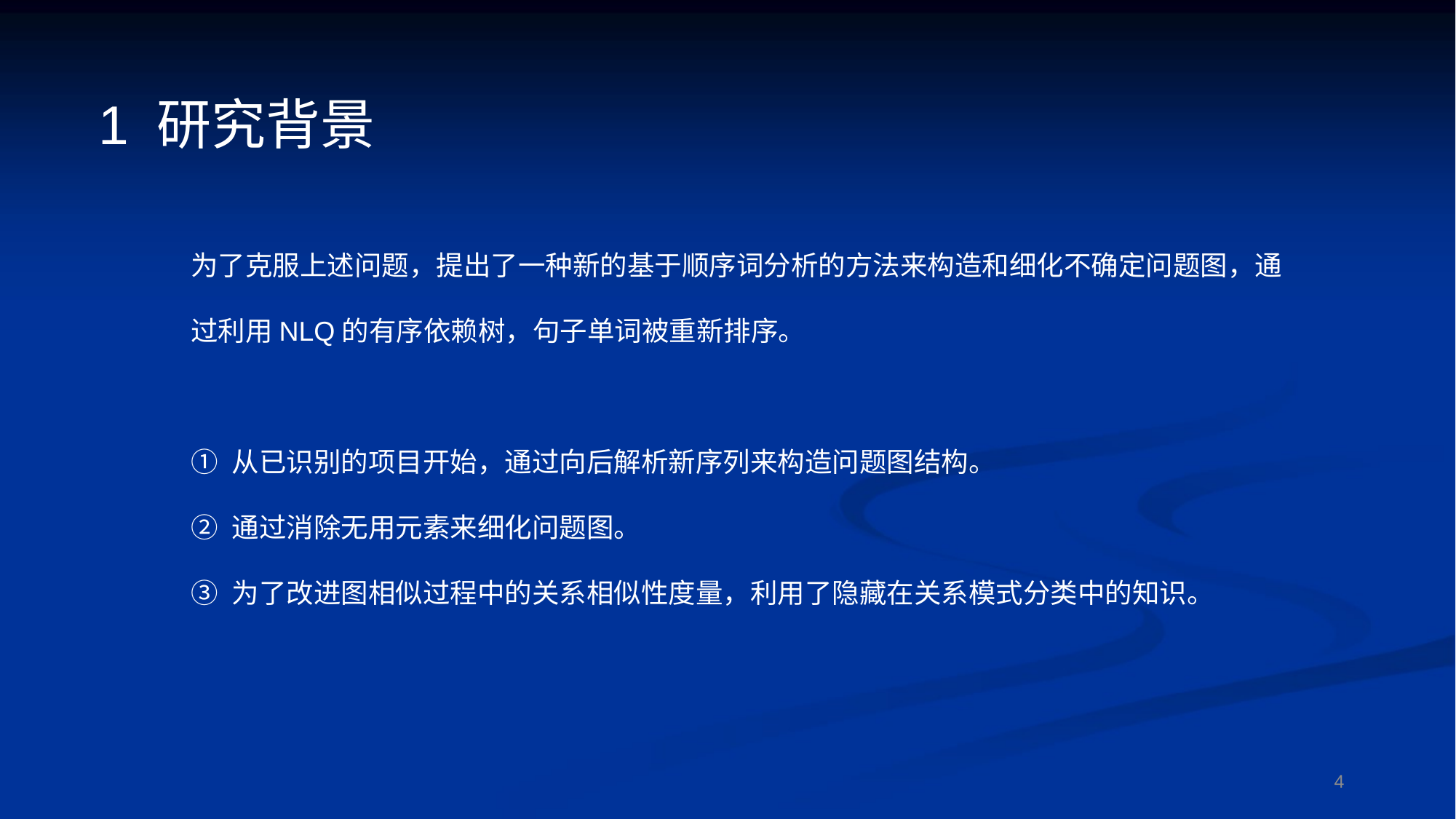

1 研究背景
为了克服上述问题，提出了一种新的基于顺序词分析的方法来构造和细化不确定问题图，通过利用NLQ的有序依赖树，句子单词被重新排序。

从已识别的项目开始，通过向后解析新序列来构造问题图结构。
通过消除无用元素来细化问题图。
为了改进图相似过程中的关系相似性度量，利用了隐藏在关系模式分类中的知识。
4